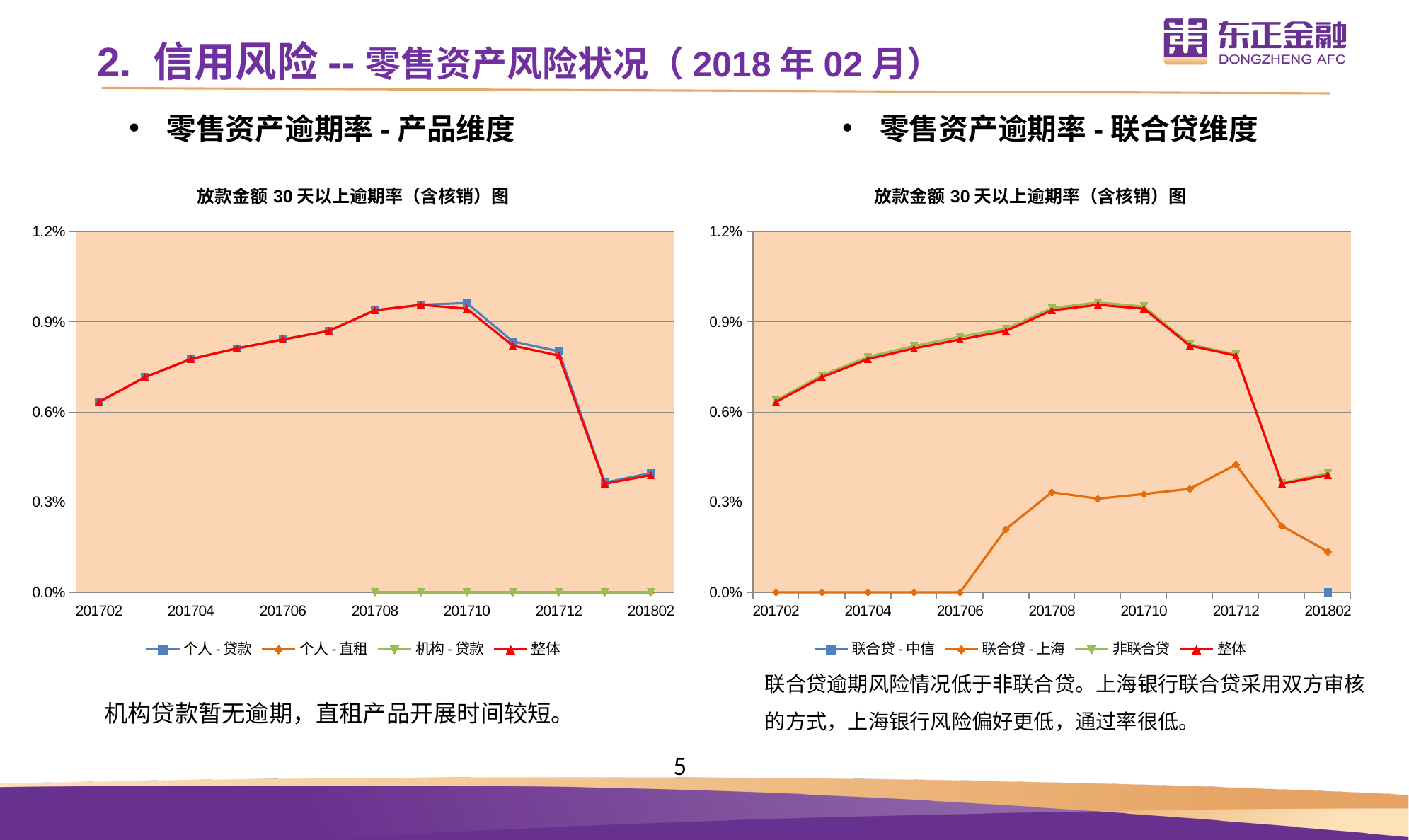

2. 信用风险--零售资产风险状况（2018年02月）
   零售资产逾期率-产品维度
   零售资产逾期率-联合贷维度

### Chart: 放款金额30天以上逾期率（含核销）图

| Category | 个人-贷款 | 个人-直租 | 机构-贷款 | 整体 |
|---|---|---|---|---|
| 201702 | 0.006336450491200892 | None | None | 0.006336450491200894 |
|  | 0.0071611866642698535 | None | None | 0.0071611866642698535 |
| 201704 | 0.007764468119488712 | None | None | 0.007764468119488712 |
|  | 0.008118755191171145 | None | None | 0.008118755191171148 |
| 201706 | 0.008417021583642454 | None | None | 0.008417021583642456 |
|  | 0.008701295955858663 | None | None | 0.00870129595585866 |
| 201708 | 0.009387219873174707 | None | 0.0 | 0.009387219873174707 |
|  | 0.009571193699491103 | None | 0.0 | 0.009569987499895877 |
| 201710 | 0.009630710987050295 | None | 0.0 | 0.009442723051875095 |
|  | 0.00835118136421051 | 0.0 | 0.0 | 0.00821055990959477 |
| 201712 | 0.008023761273513208 | 0.0 | 0.0 | 0.007881519215948351 |
|  | 0.003652568063331671 | 0.0 | 0.0 | 0.00361477511904724 |
| 201802 | 0.0039711268009811306 | 0.0 | 0.0 | 0.003900905936858624 |

### Chart: 放款金额30天以上逾期率（含核销）图

| Category | 联合贷-中信 | 联合贷-上海 | 非联合贷 | 整体 |
|---|---|---|---|---|
| 201702 | None | 0.0 | 0.006390748915654687 | 0.006336450491200894 |
|  | None | 0.0 | 0.007227439186794344 | 0.0071611866642698535 |
| 201704 | None | 0.0 | 0.00783609487500989 | 0.007764468119488712 |
|  | None | 0.0 | 0.00820041702785588 | 0.008118755191171148 |
| 201706 | None | 0.0 | 0.008509168967634621 | 0.008417021583642456 |
|  | None | 0.0021055974494855675 | 0.00877740372414617 | 0.00870129595585866 |
| 201708 | None | 0.003329556271973729 | 0.009460045872930332 | 0.009387219873174707 |
|  | None | 0.003114951713942772 | 0.00964970021332992 | 0.009569987499895877 |
| 201710 | None | 0.0032702717010034054 | 0.009513746116653557 | 0.009442723051875095 |
|  | None | 0.003447099645832785 | 0.00825614996485203 | 0.00821055990959477 |
| 201712 | None | 0.004248911135277872 | 0.00791456126867882 | 0.007881519215948351 |
|  | None | 0.002209834409128215 | 0.003638317838480341 | 0.00361477511904724 |
| 201802 | 0.0 | 0.0013526005692125803 | 0.003963487390008795 | 0.003900905936858624 |
联合贷逾期风险情况低于非联合贷。上海银行联合贷采用双方审核的方式，上海银行风险偏好更低，通过率很低。
机构贷款暂无逾期，直租产品开展时间较短。